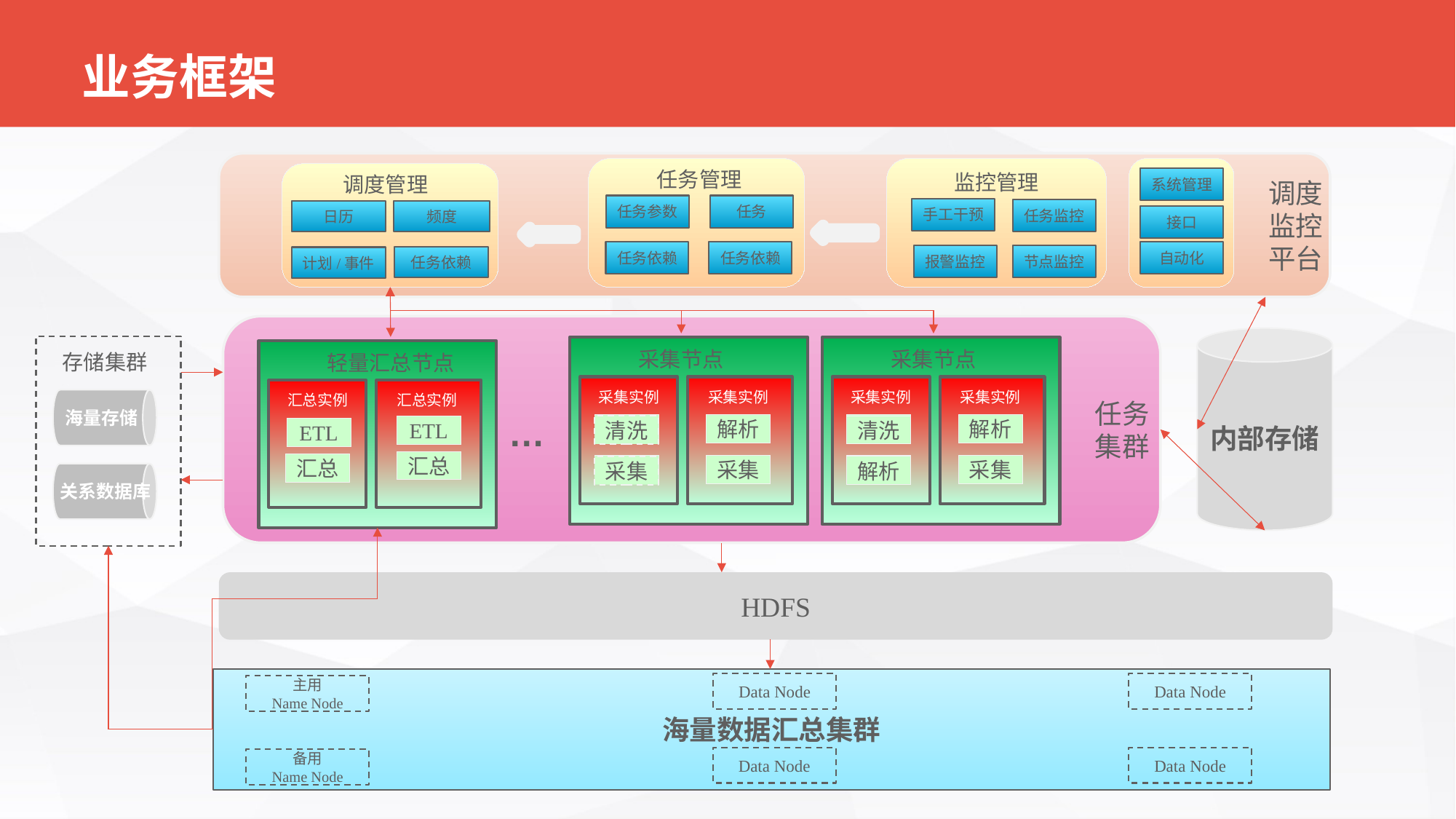

# 业务框架
调度
监控
平台
任务管理
监控管理

调度管理

系统管理
任务参数
任务
手工干预
任务监控
日历
频度
接口

自动化
任务依赖
任务依赖
报警监控
节点监控
任务依赖
计划/事件
任务
集群
内部存储
采集节点
采集节点

存储集群
轻量汇总节点

海量存储
采集实例
采集实例
采集实例
采集实例

汇总实例
汇总实例

…
解析
解析
解析
解析
清洗
清洗
ETL
ETL
关系数据库
汇总
汇总
采集
采集
采集
采集
采集
解析
HDFS
海量数据汇总集群
Data Node
Data Node
主用
Name Node
Data Node
Data Node
备用
Name Node